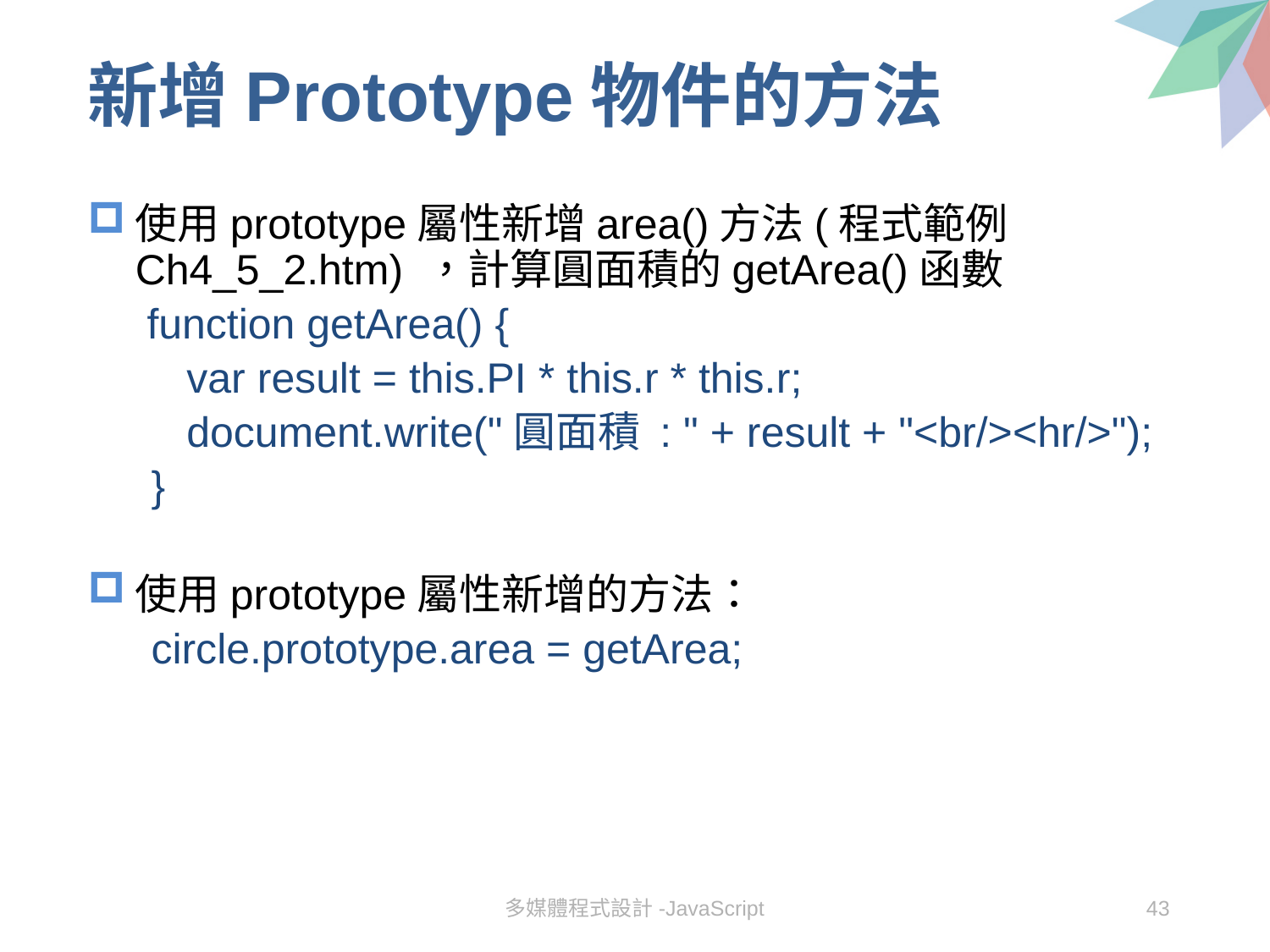

# 新增Prototype物件的方法
使用prototype屬性新增area()方法(程式範例Ch4_5_2.htm) ，計算圓面積的getArea()函數
     function getArea() {
   var result = this.PI * this.r * this.r;
   document.write("圓面積 : " + result + "<br/><hr/>");
}

使用prototype屬性新增的方法：
circle.prototype.area = getArea;
多媒體程式設計-JavaScript
43